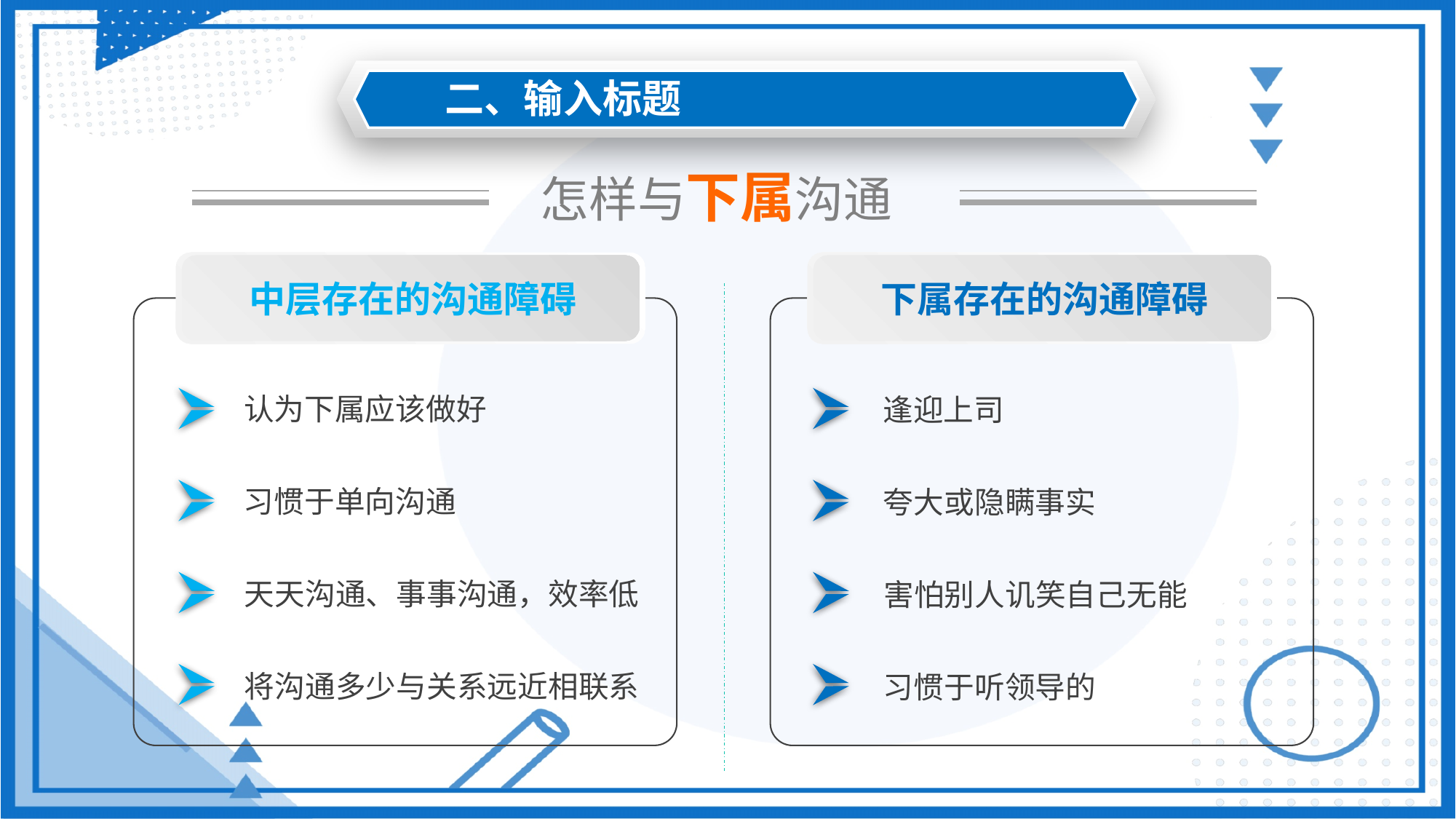

二、输入标题
怎样与下属沟通

中层存在的沟通障碍

下属存在的沟通障碍

认为下属应该做好

逢迎上司

习惯于单向沟通

夸大或隐瞒事实

天天沟通、事事沟通，效率低

害怕别人讥笑自己无能

将沟通多少与关系远近相联系

习惯于听领导的